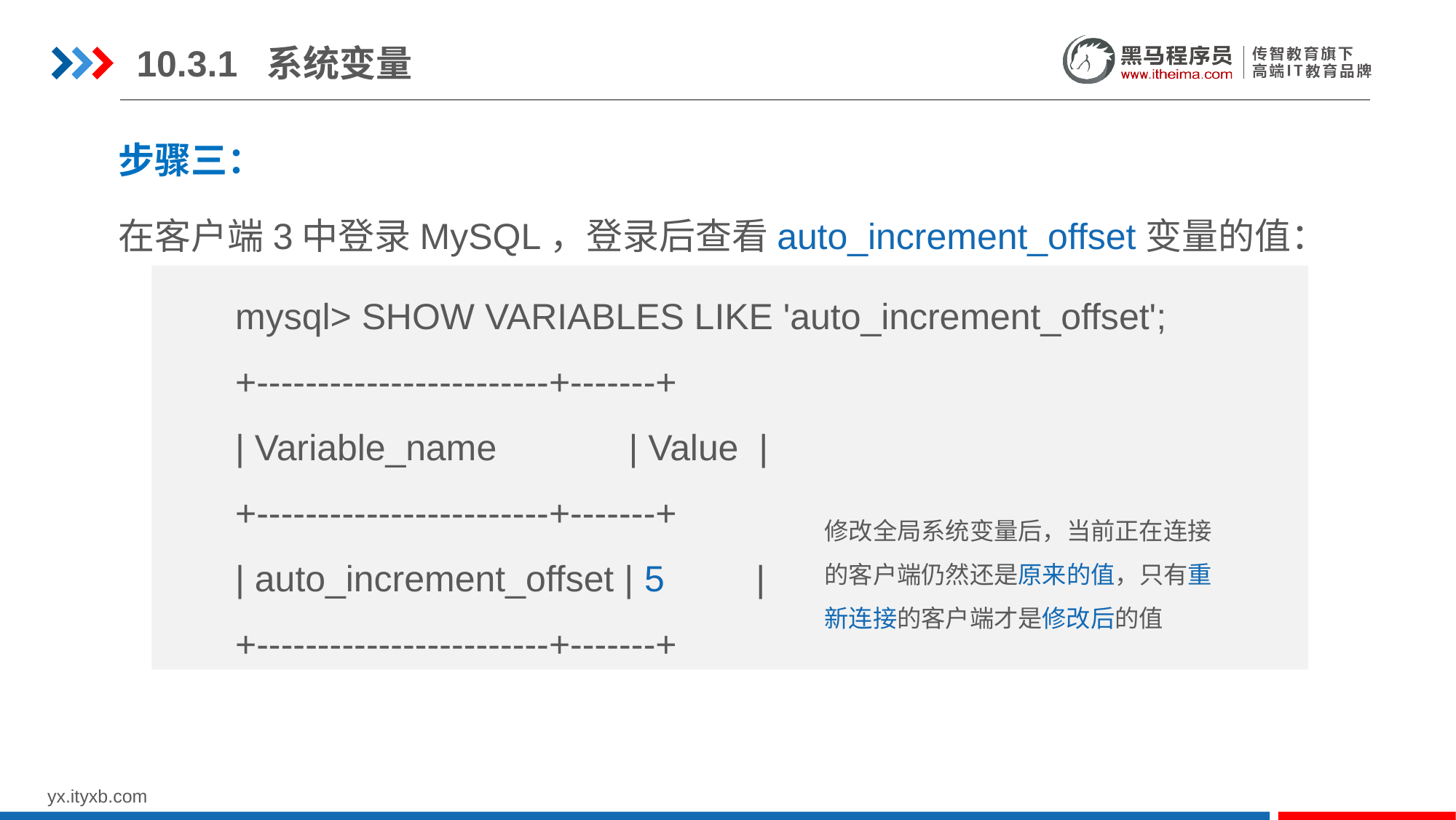

10.3.1  系统变量
步骤三：
在客户端3中登录MySQL，登录后查看auto_increment_offset变量的值：
mysql> SHOW VARIABLES LIKE 'auto_increment_offset';
+------------------------+-------+
| Variable_name             | Value  |
+------------------------+-------+
| auto_increment_offset | 5         |
+------------------------+-------+
修改全局系统变量后，当前正在连接的客户端仍然还是原来的值，只有重新连接的客户端才是修改后的值